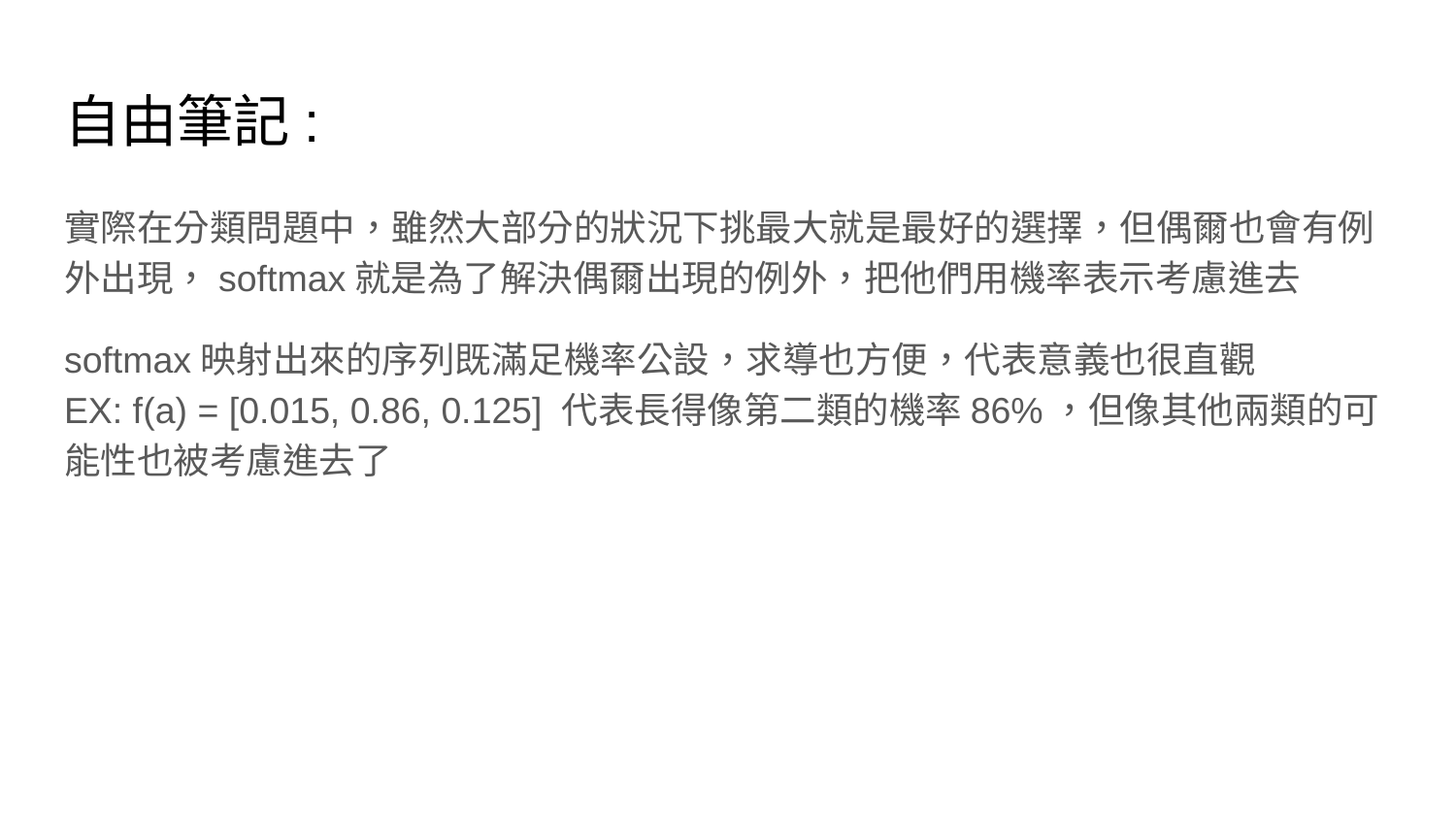

# 自由筆記:
實際在分類問題中，雖然大部分的狀況下挑最大就是最好的選擇，但偶爾也會有例外出現，softmax就是為了解決偶爾出現的例外，把他們用機率表示考慮進去
softmax映射出來的序列既滿足機率公設，求導也方便，代表意義也很直觀
EX: f(a) = [0.015, 0.86, 0.125] 代表長得像第二類的機率86%，但像其他兩類的可能性也被考慮進去了